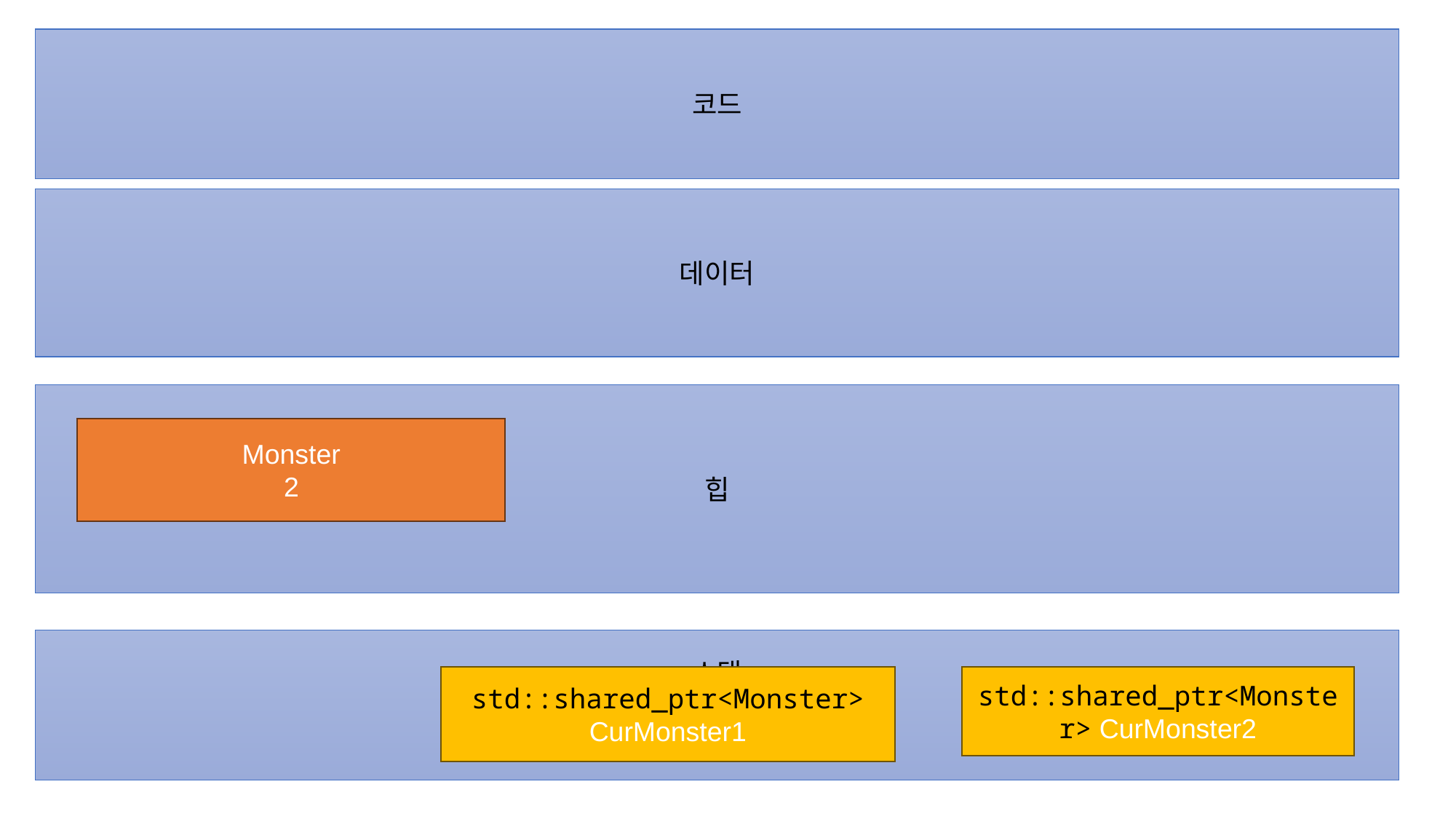

코드
데이터
힙
Monster
2
스택

std::shared_ptr<Monster> CurMonster1
std::shared_ptr<Monster> CurMonster2